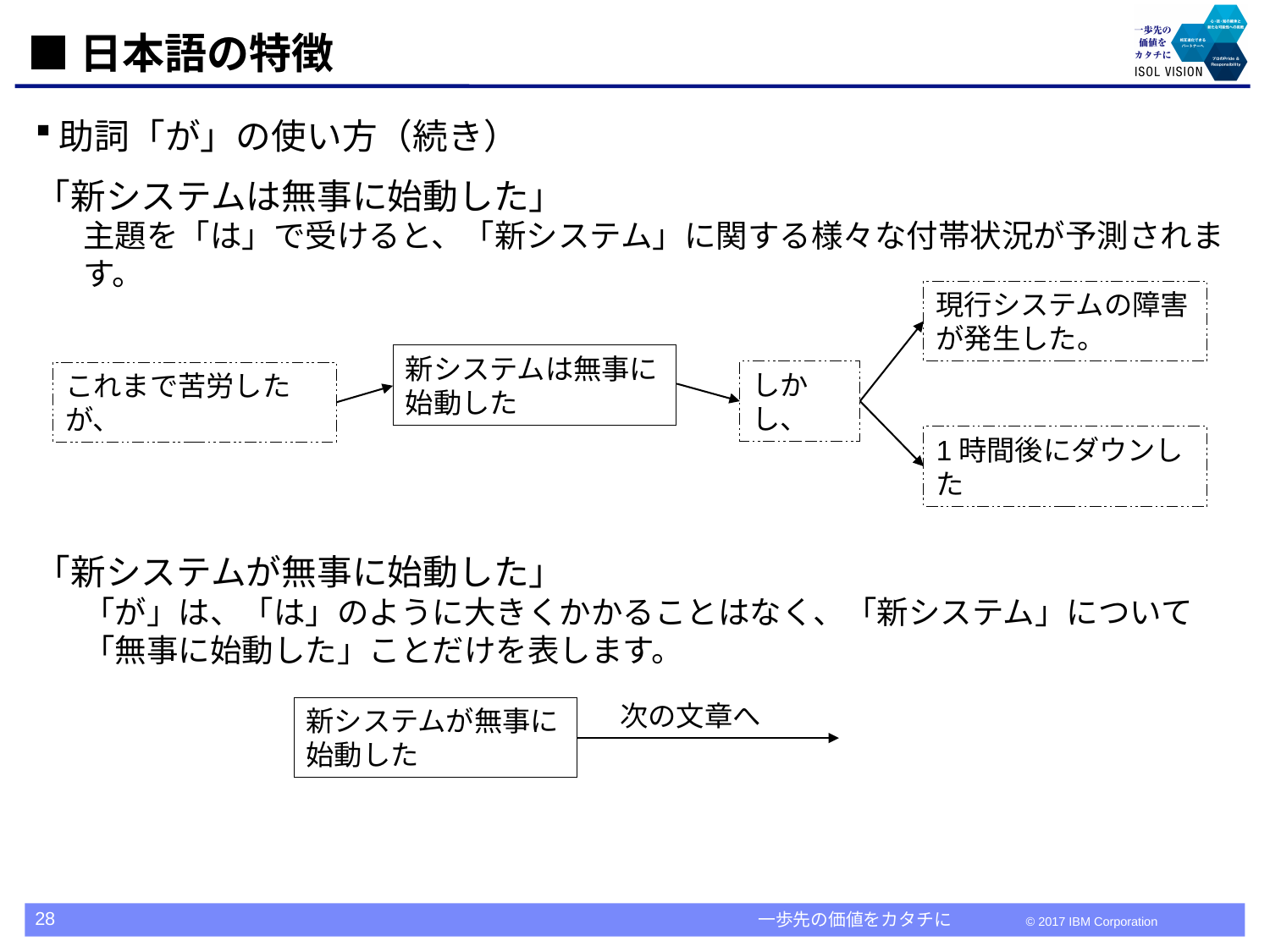

# ■日本語の特徴
助詞「が」の使い方（続き）
「新システムは無事に始動した」
主題を「は」で受けると、「新システム」に関する様々な付帯状況が予測されます。

「新システムが無事に始動した」
「が」は、「は」のように大きくかかることはなく、「新システム」について「無事に始動した」ことだけを表します。

現行システムの障害が発生した。
新システムは無事に始動した
しかし、
これまで苦労したが、
1時間後にダウンした
次の文章へ
新システムが無事に始動した
28